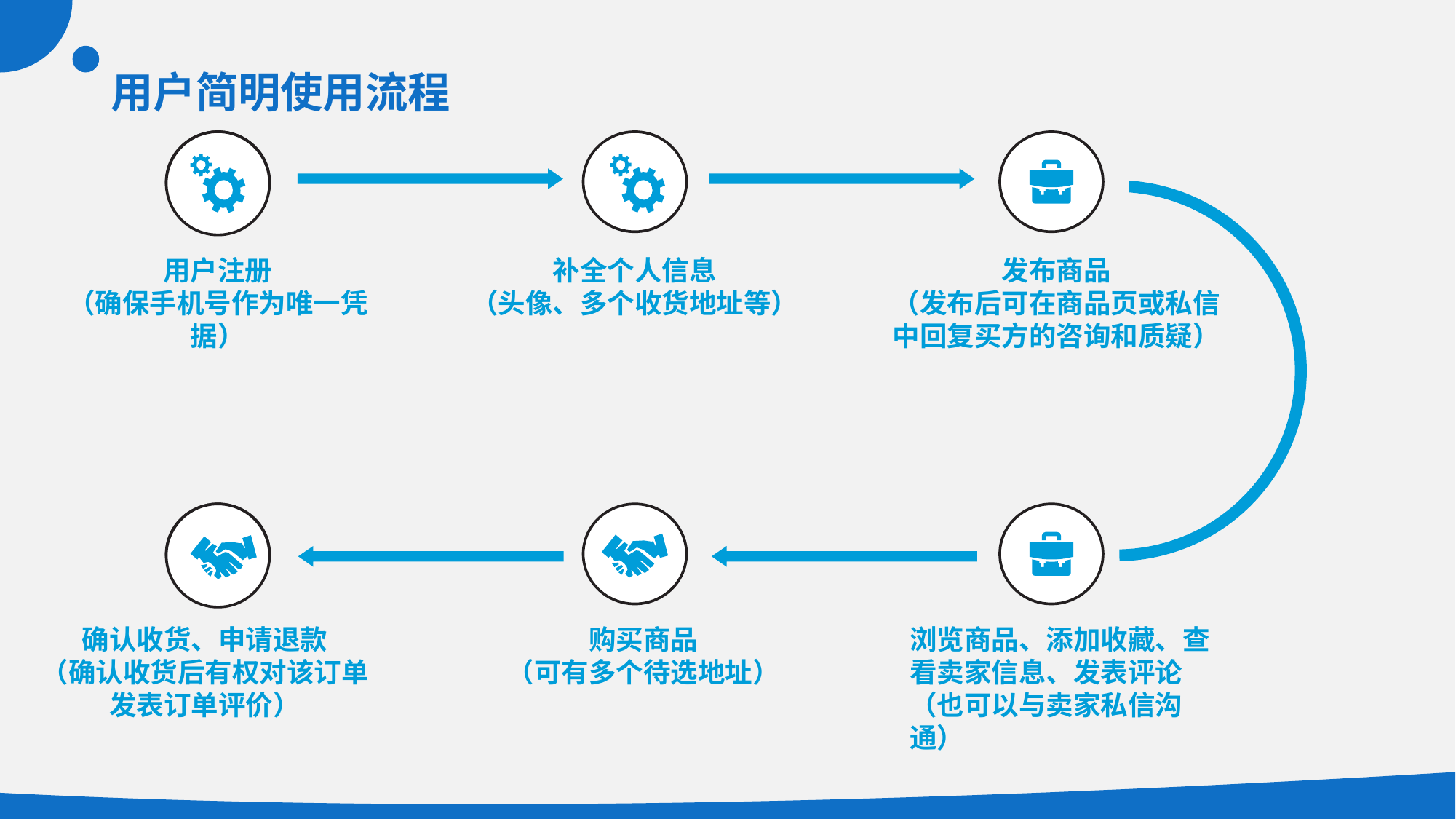

用户简明使用流程

用户注册
（确保手机号作为唯一凭据）
补全个人信息
（头像、多个收货地址等）
发布商品
（发布后可在商品页或私信中回复买方的咨询和质疑）

确认收货、申请退款
（确认收货后有权对该订单发表订单评价）
购买商品
（可有多个待选地址）
浏览商品、添加收藏、查看卖家信息、发表评论
（也可以与卖家私信沟通）